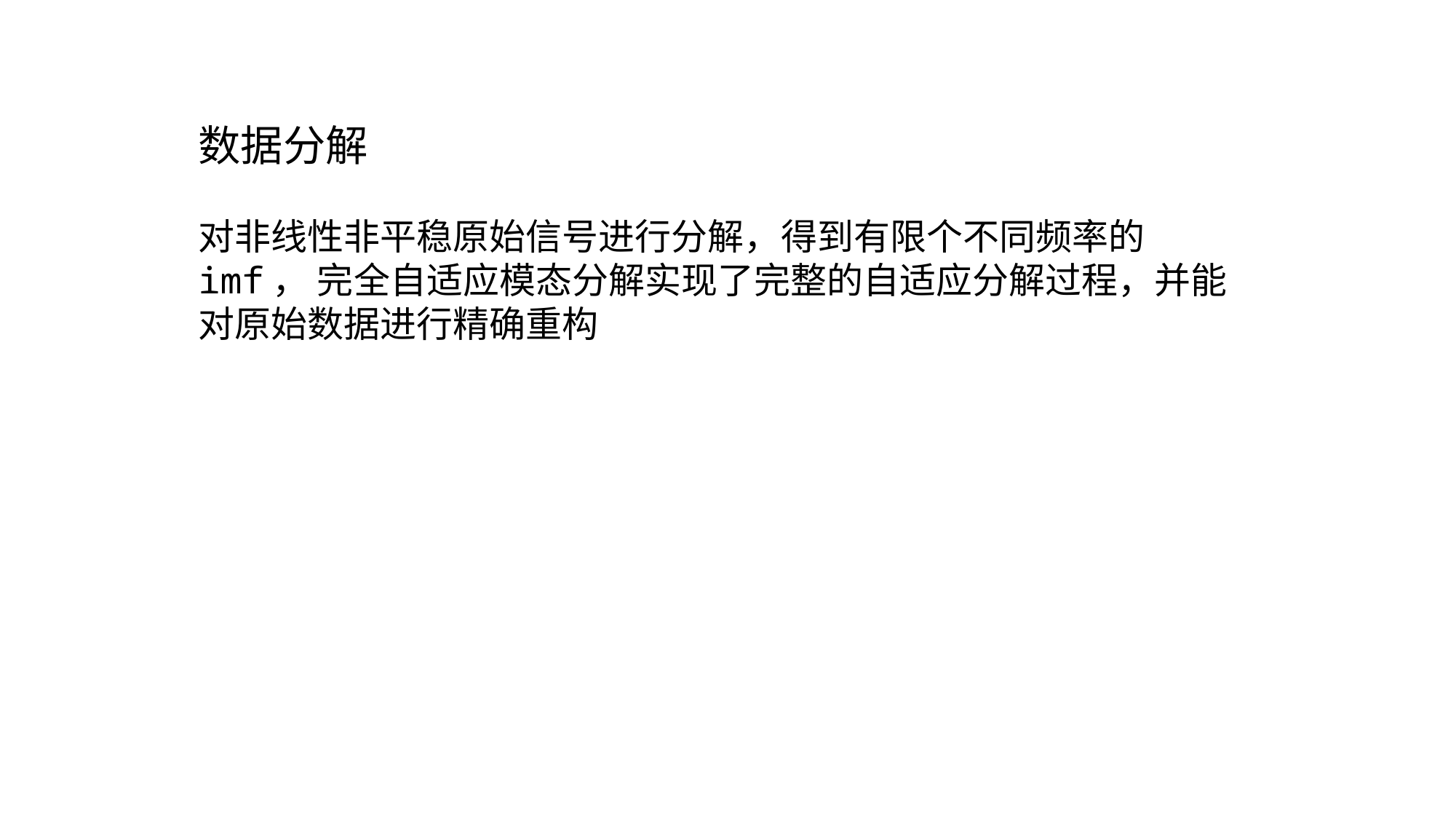

数据分解

对非线性非平稳原始信号进行分解，得到有限个不同频率的imf， 完全自适应模态分解实现了完整的自适应分解过程，并能对原始数据进行精确重构